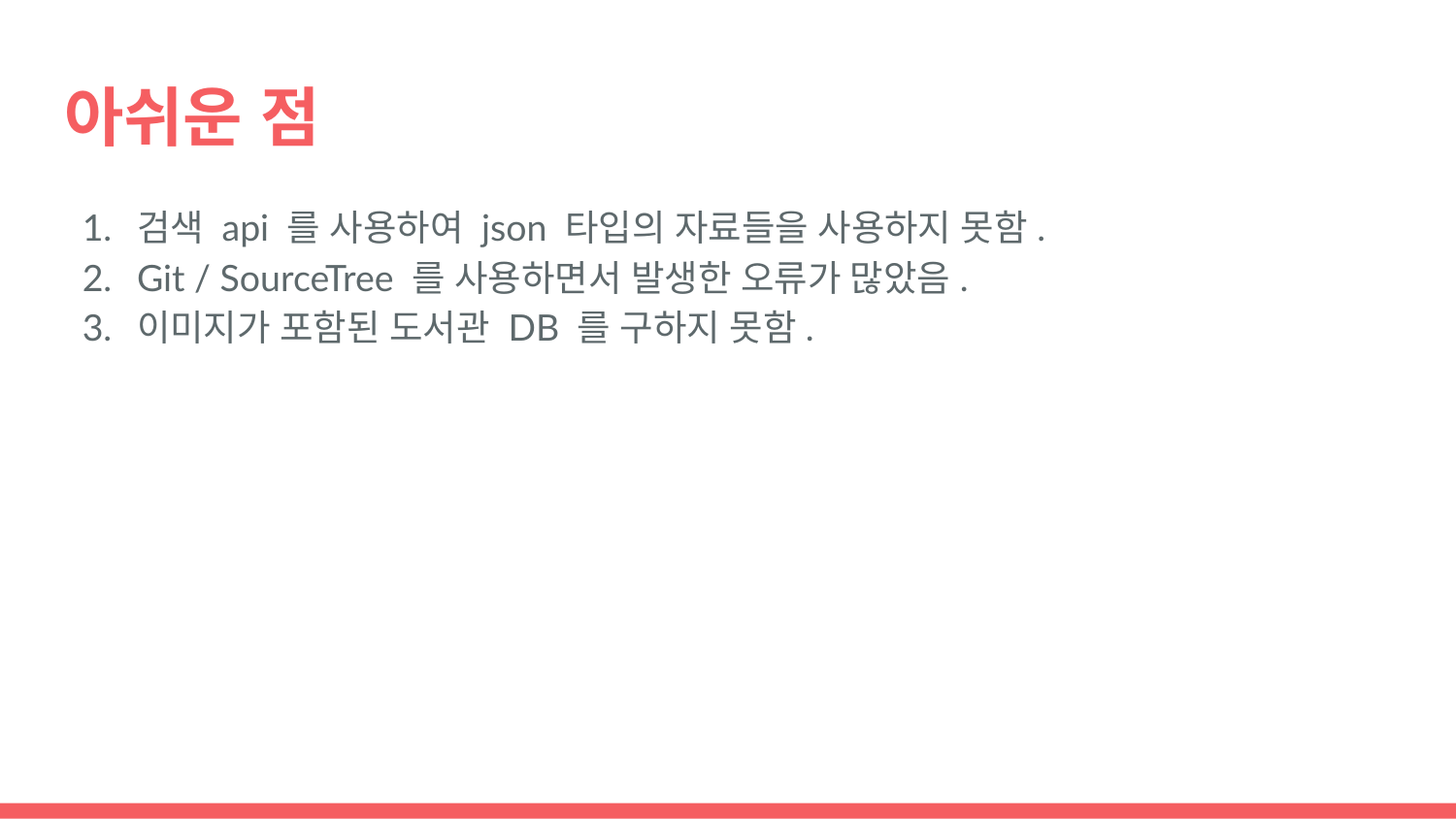

# 아쉬운 점

검색 api 를 사용하여 json 타입의 자료들을 사용하지 못함.
Git / SourceTree 를 사용하면서 발생한 오류가 많았음.
이미지가 포함된 도서관 DB 를 구하지 못함.